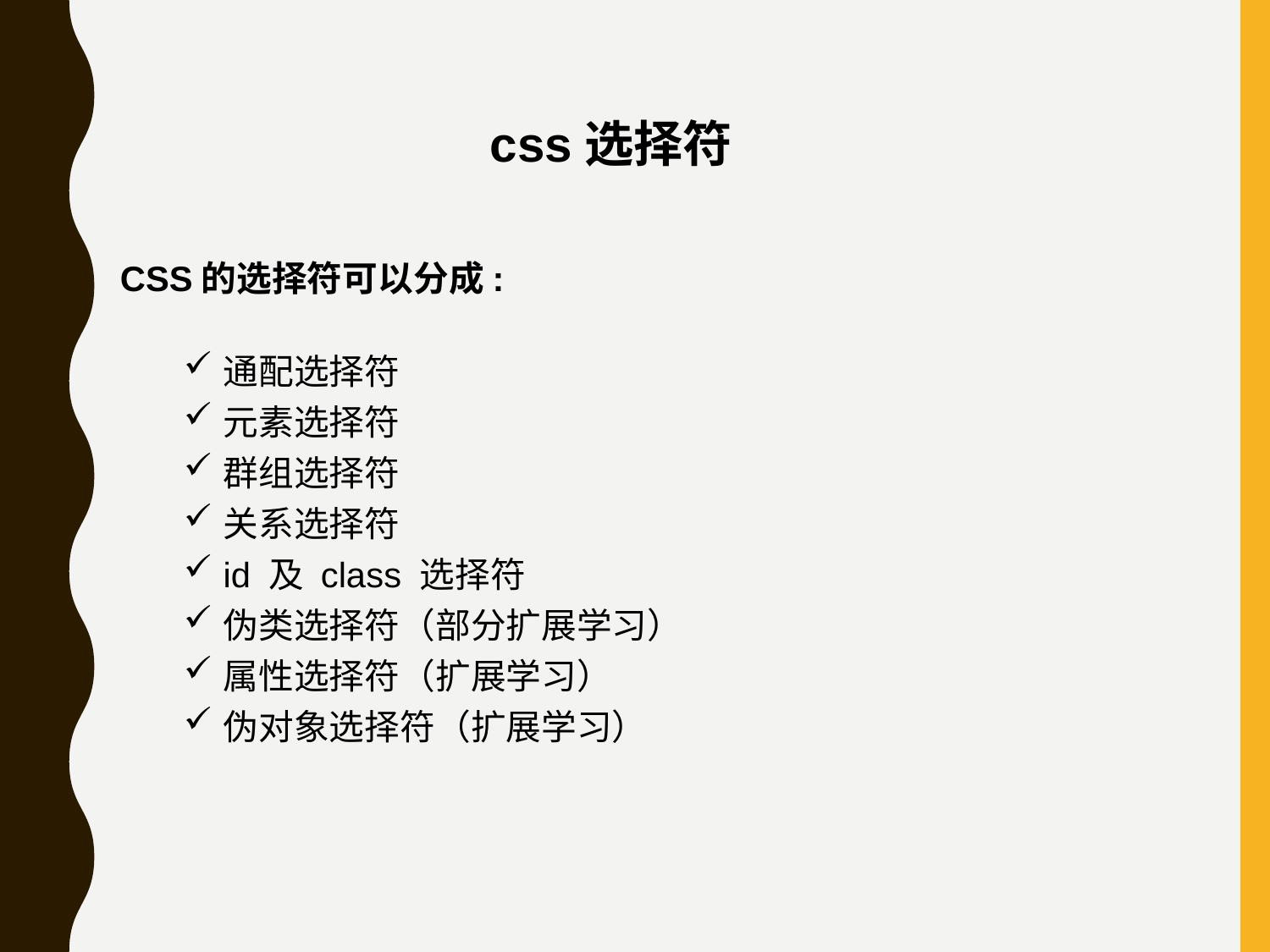

css选择符

CSS的选择符可以分成:

通配选择符
元素选择符
群组选择符
关系选择符
id 及 class 选择符
伪类选择符（部分扩展学习）
属性选择符（扩展学习）
伪对象选择符（扩展学习）